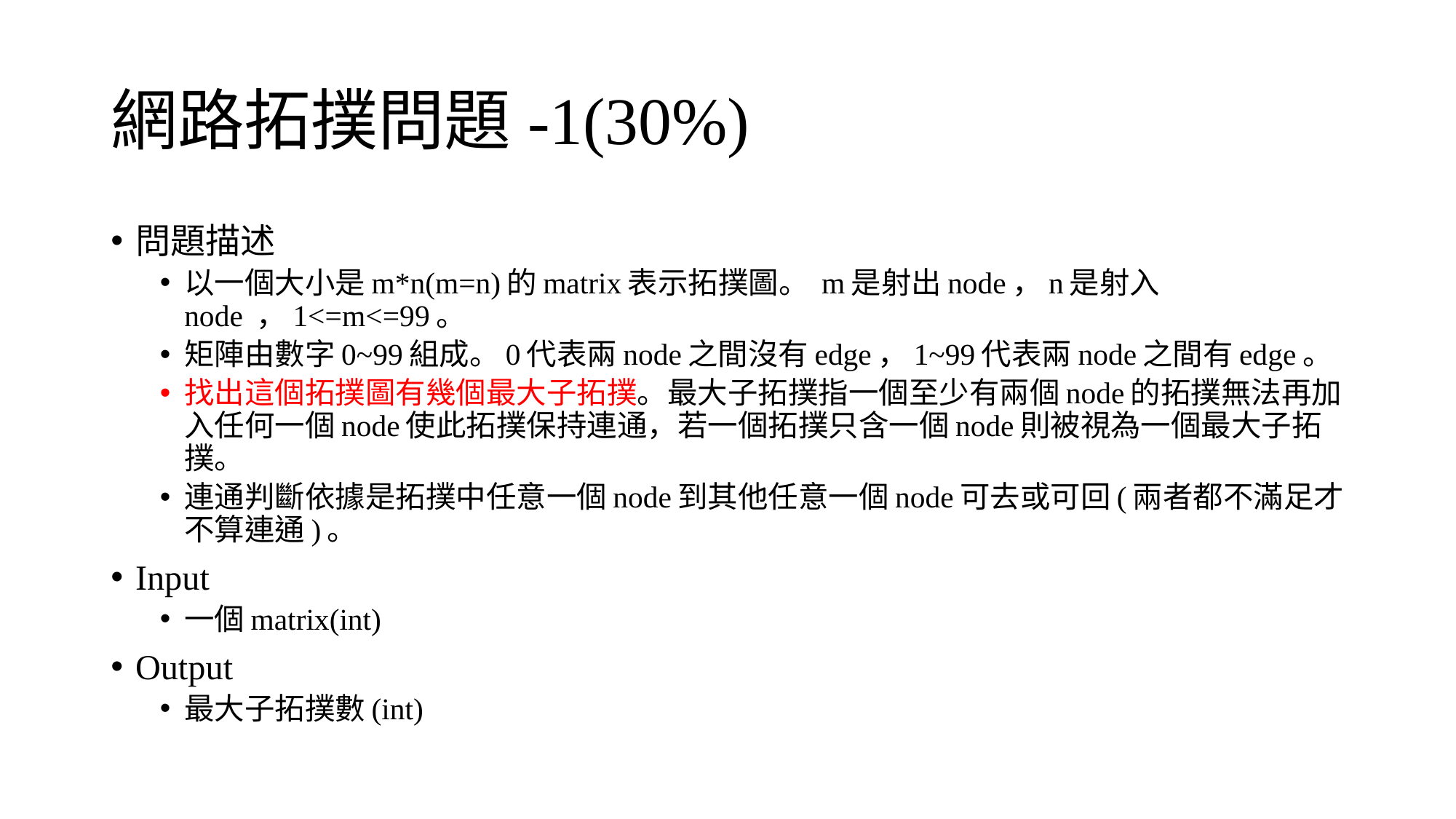

# 網路拓撲問題-1(30%)
問題描述
以一個大小是m*n(m=n)的matrix表示拓撲圖。 m是射出node，n是射入node ，1<=m<=99。
矩陣由數字0~99組成。0代表兩node之間沒有edge，1~99代表兩node之間有edge。
找出這個拓撲圖有幾個最大子拓撲。最大子拓撲指一個至少有兩個node的拓撲無法再加入任何一個node使此拓撲保持連通，若一個拓撲只含一個node則被視為一個最大子拓撲。
連通判斷依據是拓撲中任意一個node到其他任意一個node可去或可回(兩者都不滿足才不算連通)。
Input
一個matrix(int)
Output
最大子拓撲數(int)